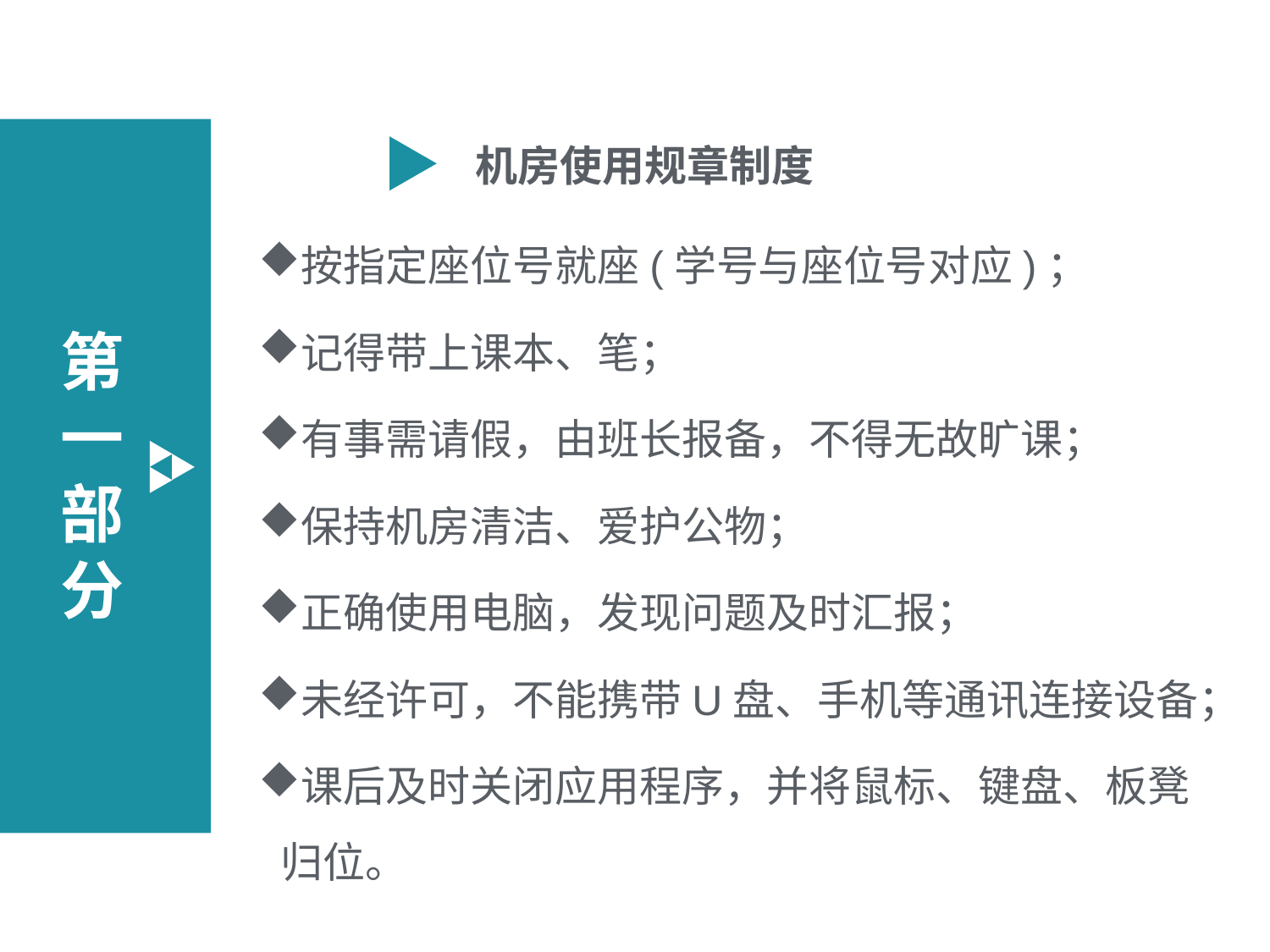

机房使用规章制度

按指定座位号就座(学号与座位号对应)；
记得带上课本、笔；
有事需请假，由班长报备，不得无故旷课；
保持机房清洁、爱护公物；
正确使用电脑，发现问题及时汇报；
未经许可，不能携带U盘、手机等通讯连接设备；
课后及时关闭应用程序，并将鼠标、键盘、板凳归位。
第一部分